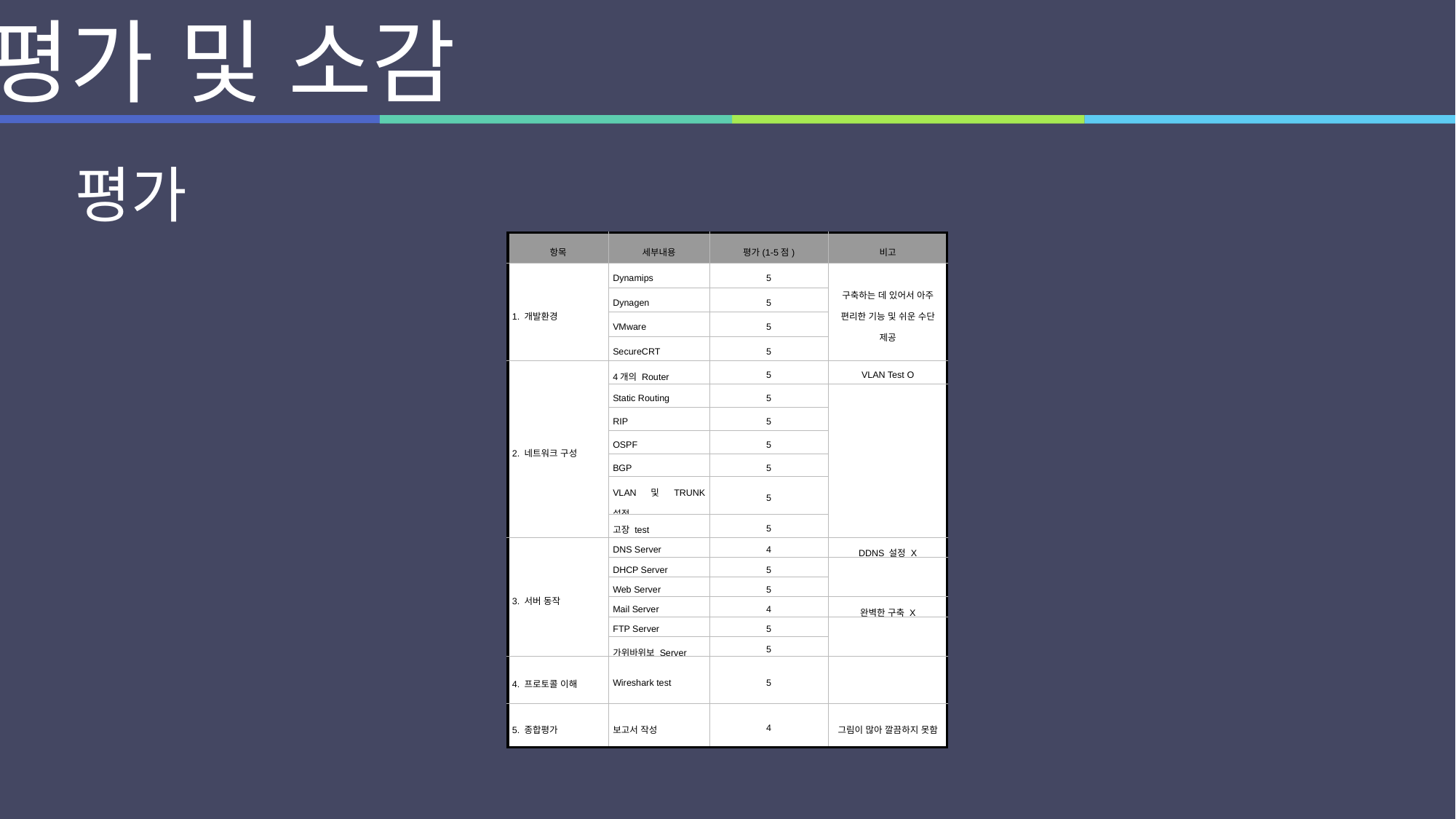

평가 및 소감

평가
| 항목 | 세부내용 | 평가(1-5점) | 비고 |
| --- | --- | --- | --- |
| 1. 개발환경 | Dynamips | 5 | 구축하는 데 있어서 아주 편리한 기능 및 쉬운 수단 제공 |
|  | Dynagen | 5 |  |
|  | VMware | 5 |  |
|  | SecureCRT | 5 |  |
| 2. 네트워크 구성 | 4개의 Router | 5 | VLAN Test O |
|  | Static Routing | 5 |  |
|  | RIP | 5 |  |
|  | OSPF | 5 |  |
|  | BGP | 5 |  |
|  | VLAN 및 TRUNK 설정 | 5 |  |
|  | 고장 test | 5 |  |
| 3. 서버 동작 | DNS Server | 4 | DDNS 설정 X |
|  | DHCP Server | 5 |  |
|  | Web Server | 5 |  |
|  | Mail Server | 4 | 완벽한 구축 X |
|  | FTP Server | 5 |  |
|  | 가위바위보 Server | 5 |  |
| 4. 프로토콜 이해 | Wireshark test | 5 |  |
| 5. 종합평가 | 보고서 작성 | 4 | 그림이 많아 깔끔하지 못함 |